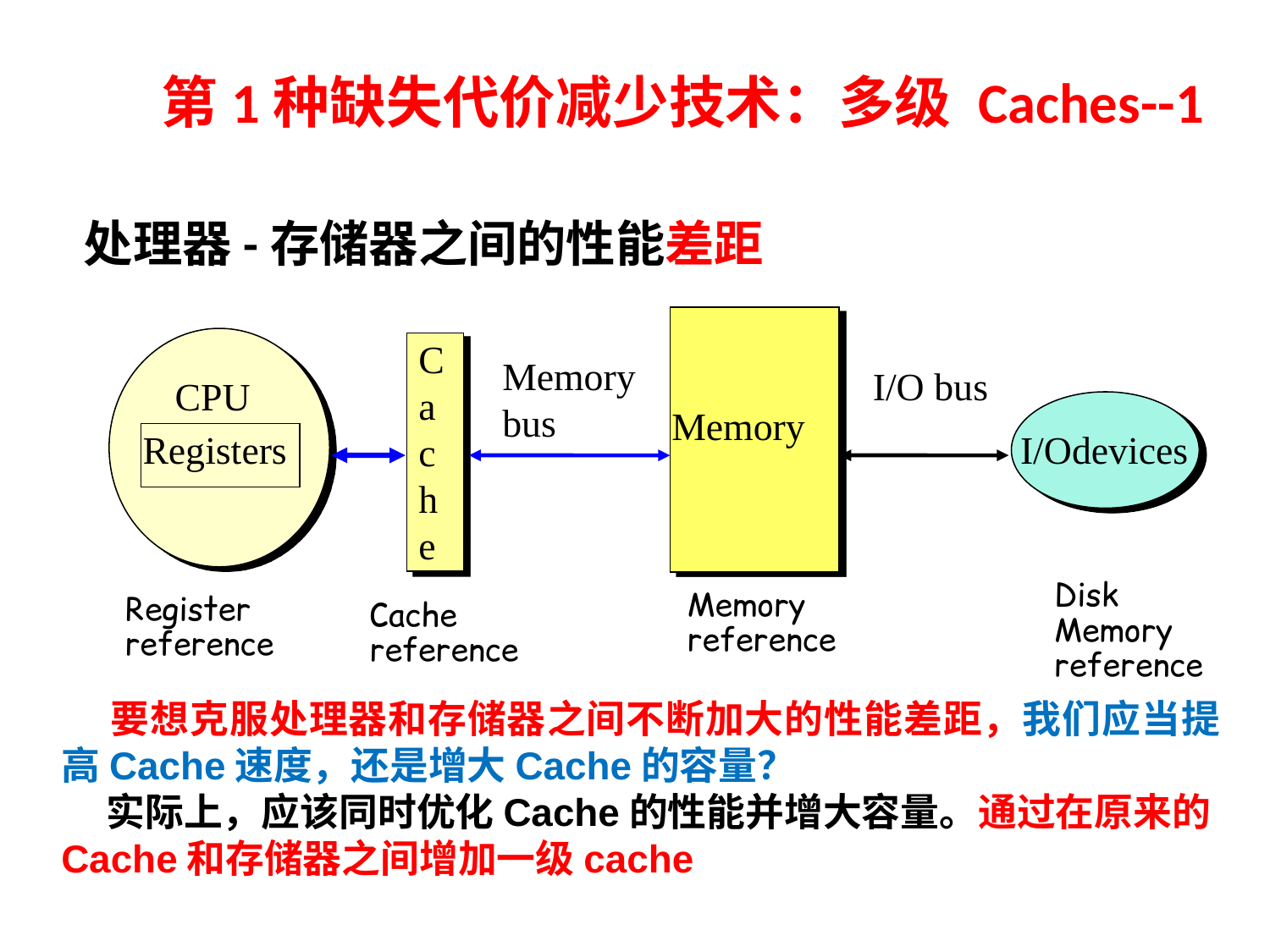

# 第1种缺失代价减少技术：多级 Caches--1
处理器-存储器之间的性能差距

Memory

 C
 a
 c
 h
 e
Memory bus
I/O bus
 CPU

Registers
 I/Odevices

Disk
Memory
reference
Memory
reference
Register
reference
Cache
reference
    要想克服处理器和存储器之间不断加大的性能差距，我们应当提高Cache速度，还是增大Cache的容量？
    实际上，应该同时优化Cache的性能并增大容量。通过在原来的Cache和存储器之间增加一级cache
37